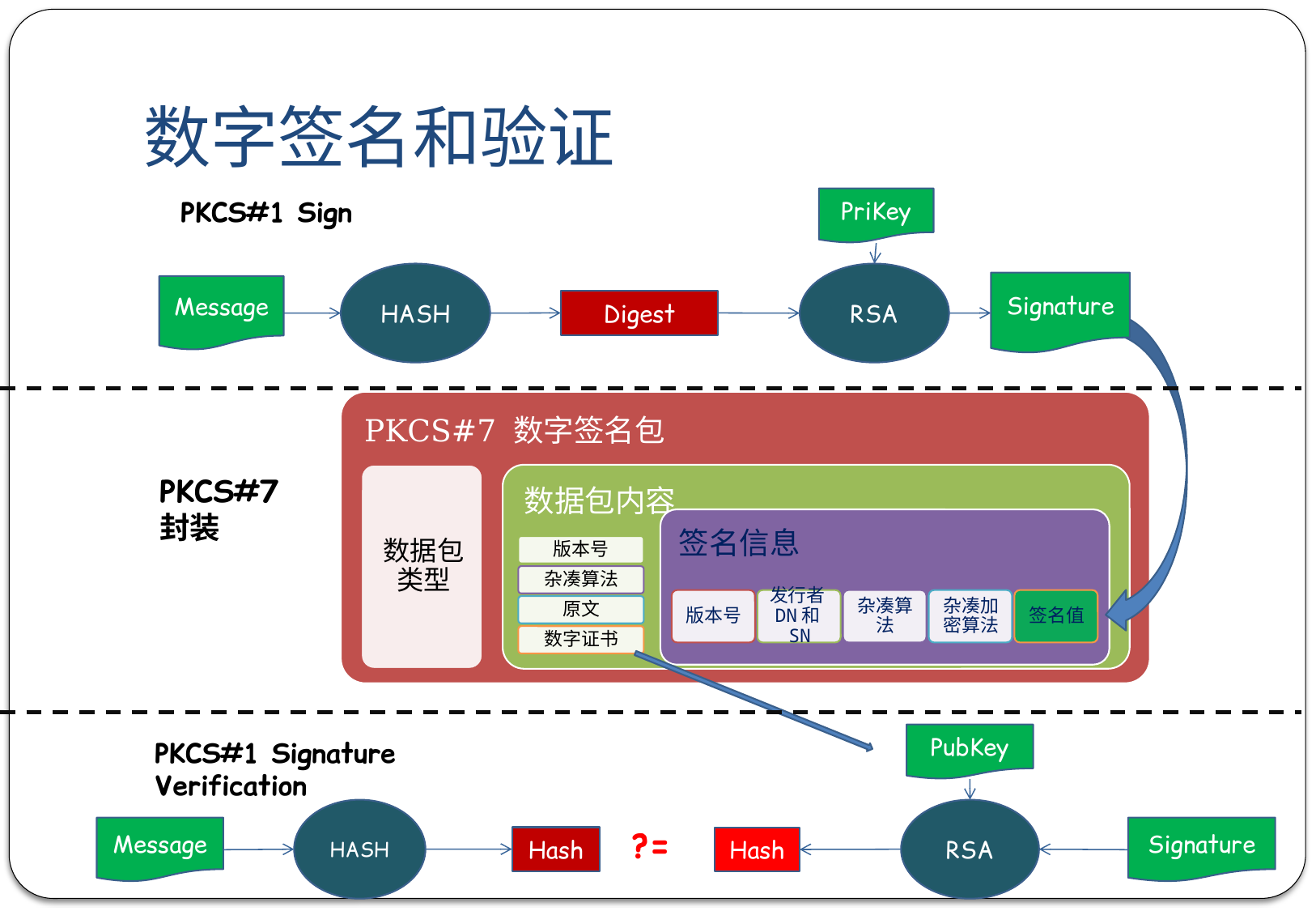

# 数字签名和验证
PriKey
PKCS#1 Sign
HASH
RSA
Signature
Message
Digest

PKCS#7 数字签名包
数据包类型
数据包内容
版本号
杂凑算法
原文
数字证书
签名信息
版本号
发行者DN和SN
杂凑算法
杂凑加密算法
签名值
PKCS#7
封装

PubKey
RSA
Signature
Hash
PKCS#1 Signature Verification
HASH
Message
Hash
?=